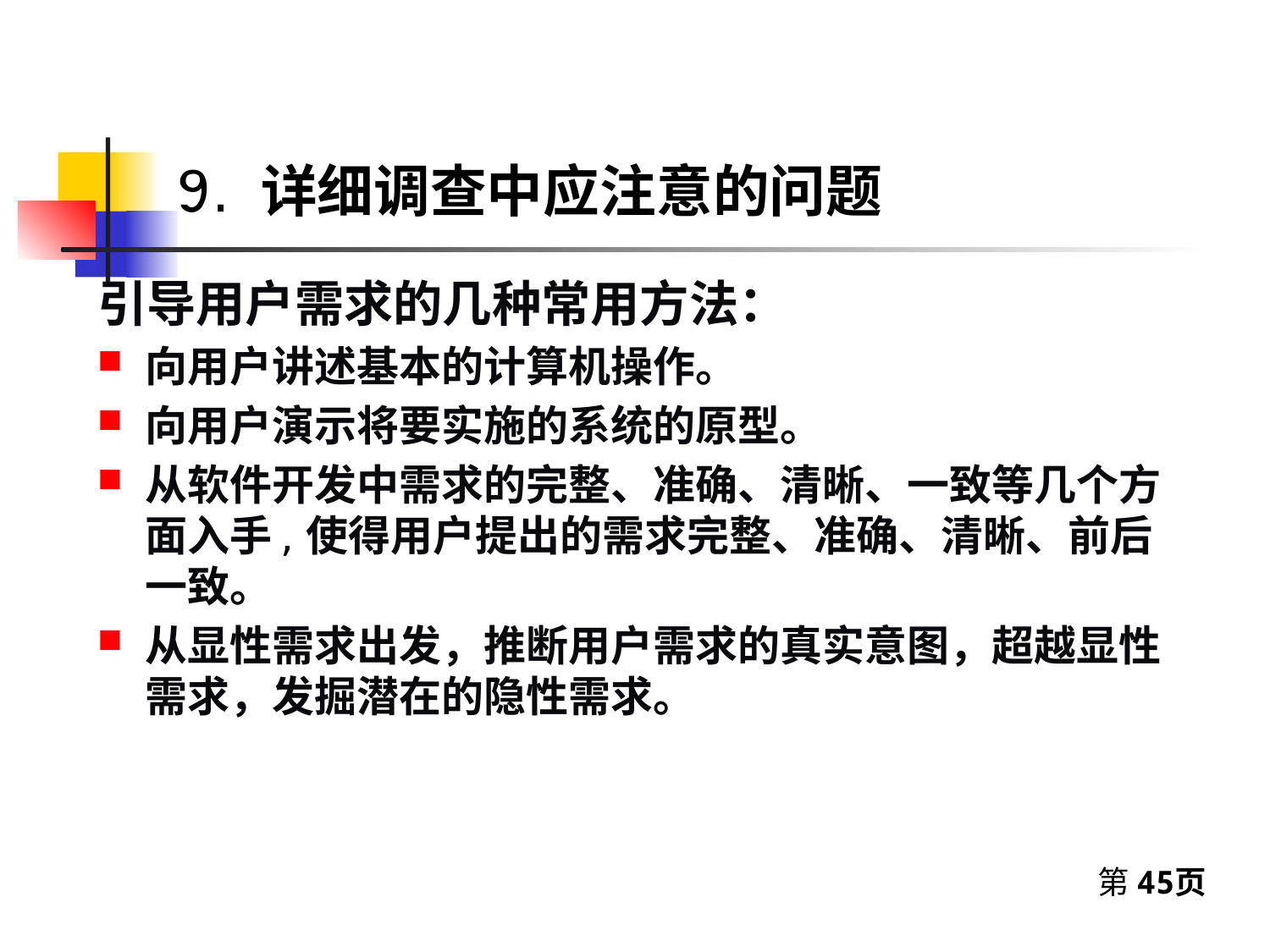

9. 详细调查中应注意的问题
引导用户需求的几种常用方法：
向用户讲述基本的计算机操作。
向用户演示将要实施的系统的原型。
从软件开发中需求的完整、准确、清晰、一致等几个方面入手,使得用户提出的需求完整、准确、清晰、前后一致。
从显性需求出发，推断用户需求的真实意图，超越显性需求，发掘潜在的隐性需求。